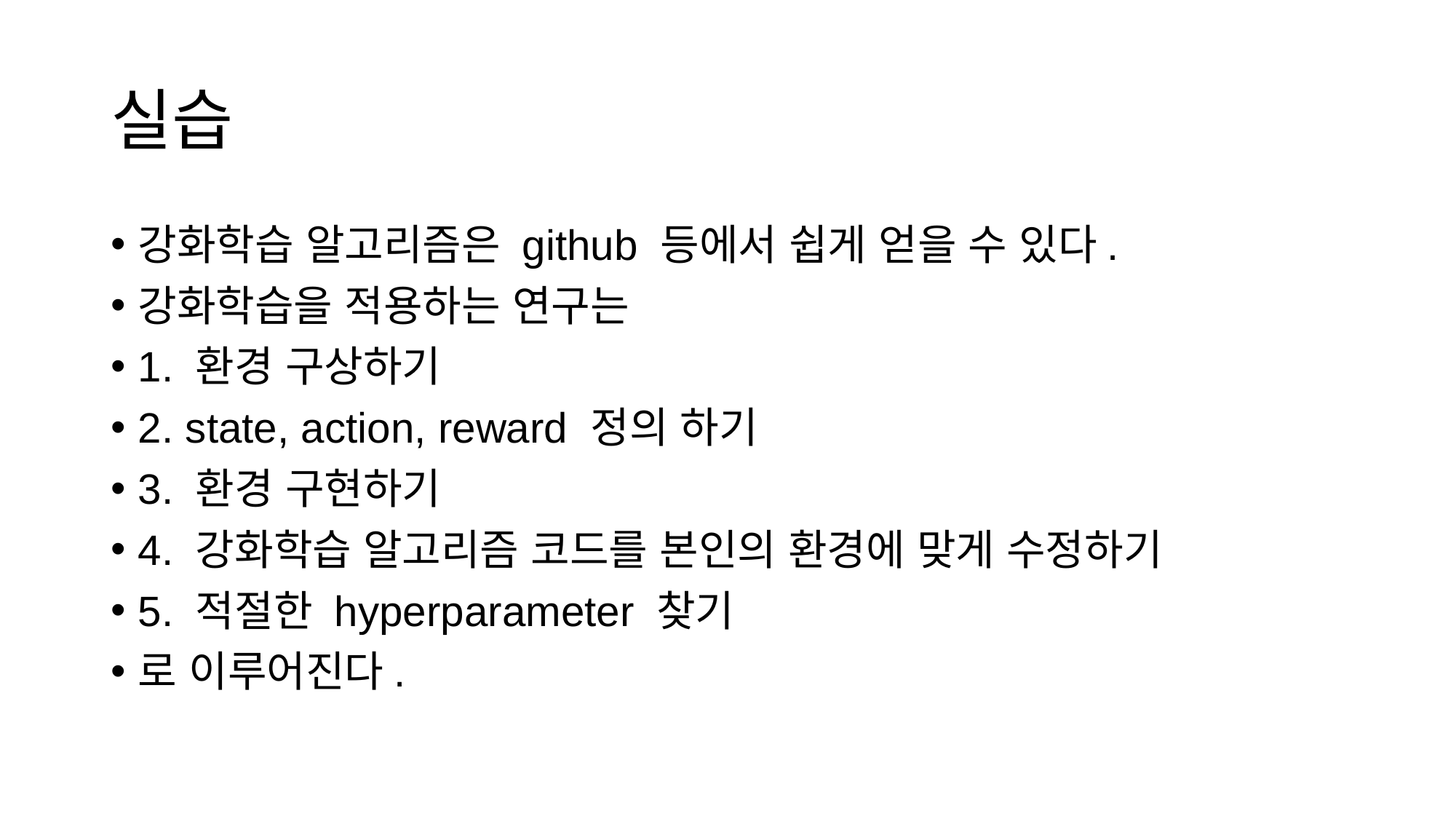

# 실습
강화학습 알고리즘은 github 등에서 쉽게 얻을 수 있다.
강화학습을 적용하는 연구는
1. 환경 구상하기
2. state, action, reward 정의 하기
3. 환경 구현하기
4. 강화학습 알고리즘 코드를 본인의 환경에 맞게 수정하기
5. 적절한 hyperparameter 찾기
로 이루어진다.